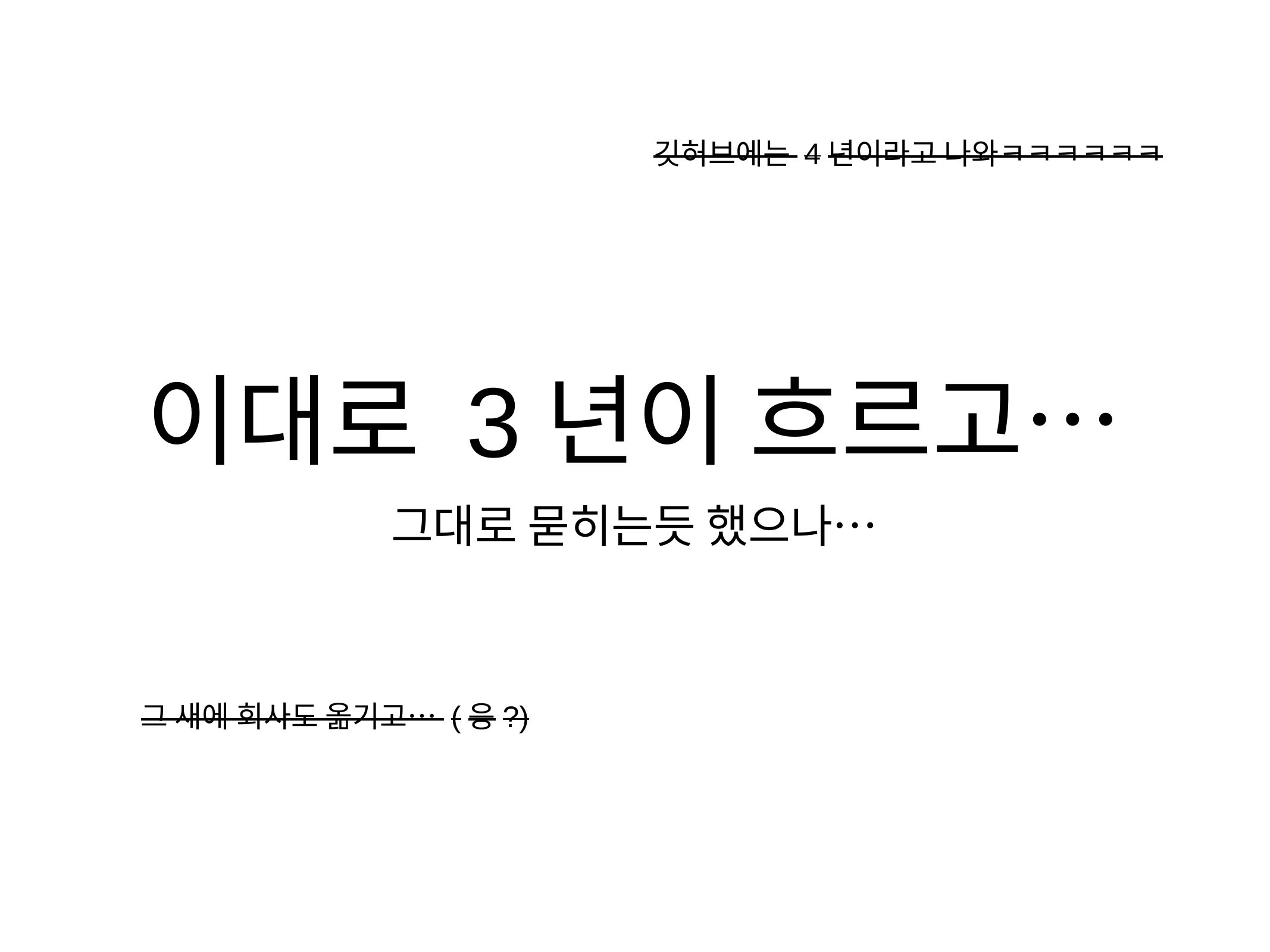

깃허브에는 4년이라고 나와ㅋㅋㅋㅋㅋㅋ
# 이대로 3년이 흐르고…
그대로 묻히는듯 했으나…
그 새에 회사도 옮기고… (응?)